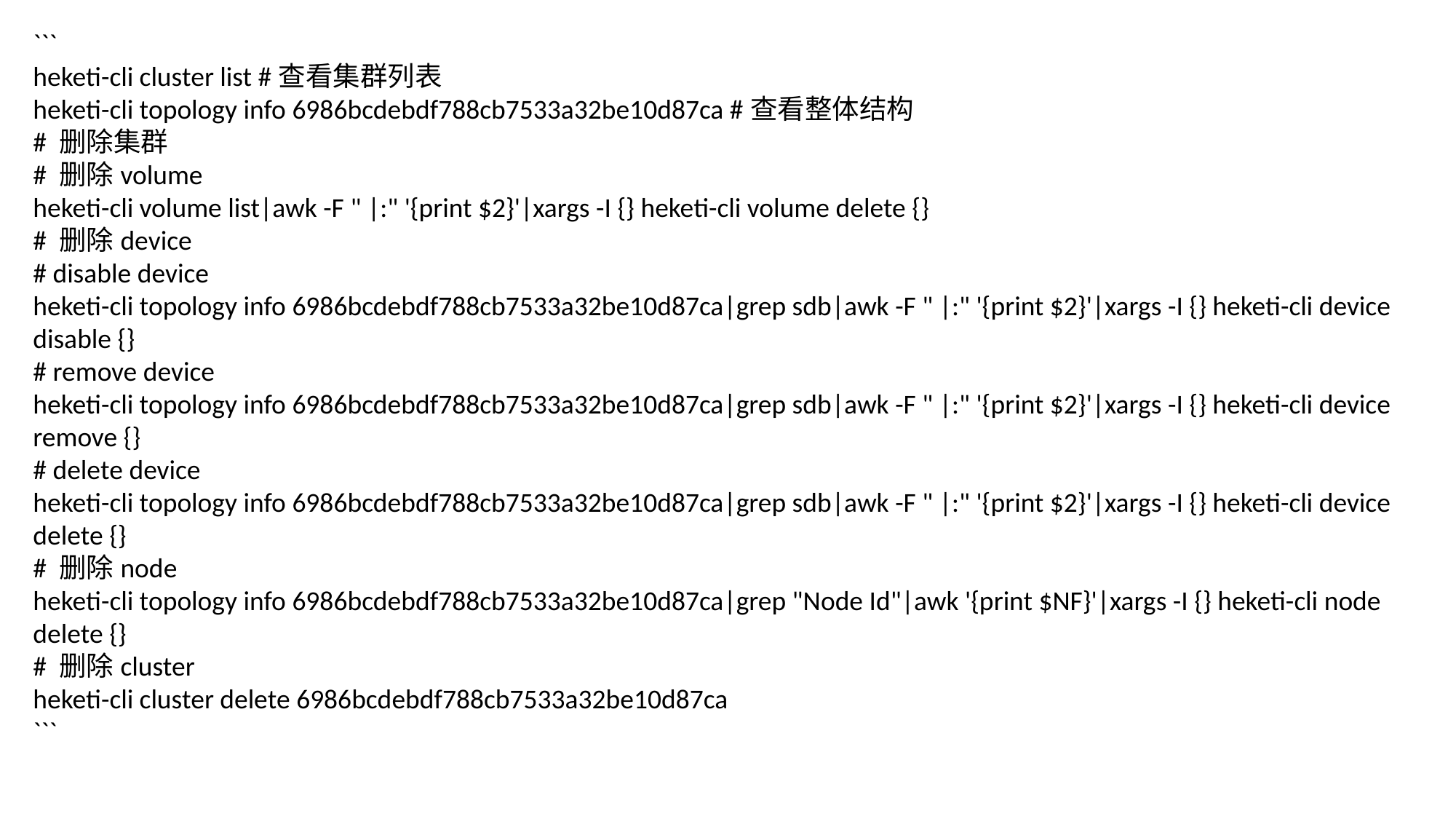

```
heketi-cli cluster list #查看集群列表
heketi-cli topology info 6986bcdebdf788cb7533a32be10d87ca #查看整体结构
# 删除集群
# 删除volume
heketi-cli volume list|awk -F " |:" '{print $2}'|xargs -I {} heketi-cli volume delete {}
# 删除device
# disable device
heketi-cli topology info 6986bcdebdf788cb7533a32be10d87ca|grep sdb|awk -F " |:" '{print $2}'|xargs -I {} heketi-cli device disable {}
# remove device
heketi-cli topology info 6986bcdebdf788cb7533a32be10d87ca|grep sdb|awk -F " |:" '{print $2}'|xargs -I {} heketi-cli device remove {}
# delete device
heketi-cli topology info 6986bcdebdf788cb7533a32be10d87ca|grep sdb|awk -F " |:" '{print $2}'|xargs -I {} heketi-cli device delete {}
# 删除node
heketi-cli topology info 6986bcdebdf788cb7533a32be10d87ca|grep "Node Id"|awk '{print $NF}'|xargs -I {} heketi-cli node delete {}
# 删除cluster
heketi-cli cluster delete 6986bcdebdf788cb7533a32be10d87ca
```